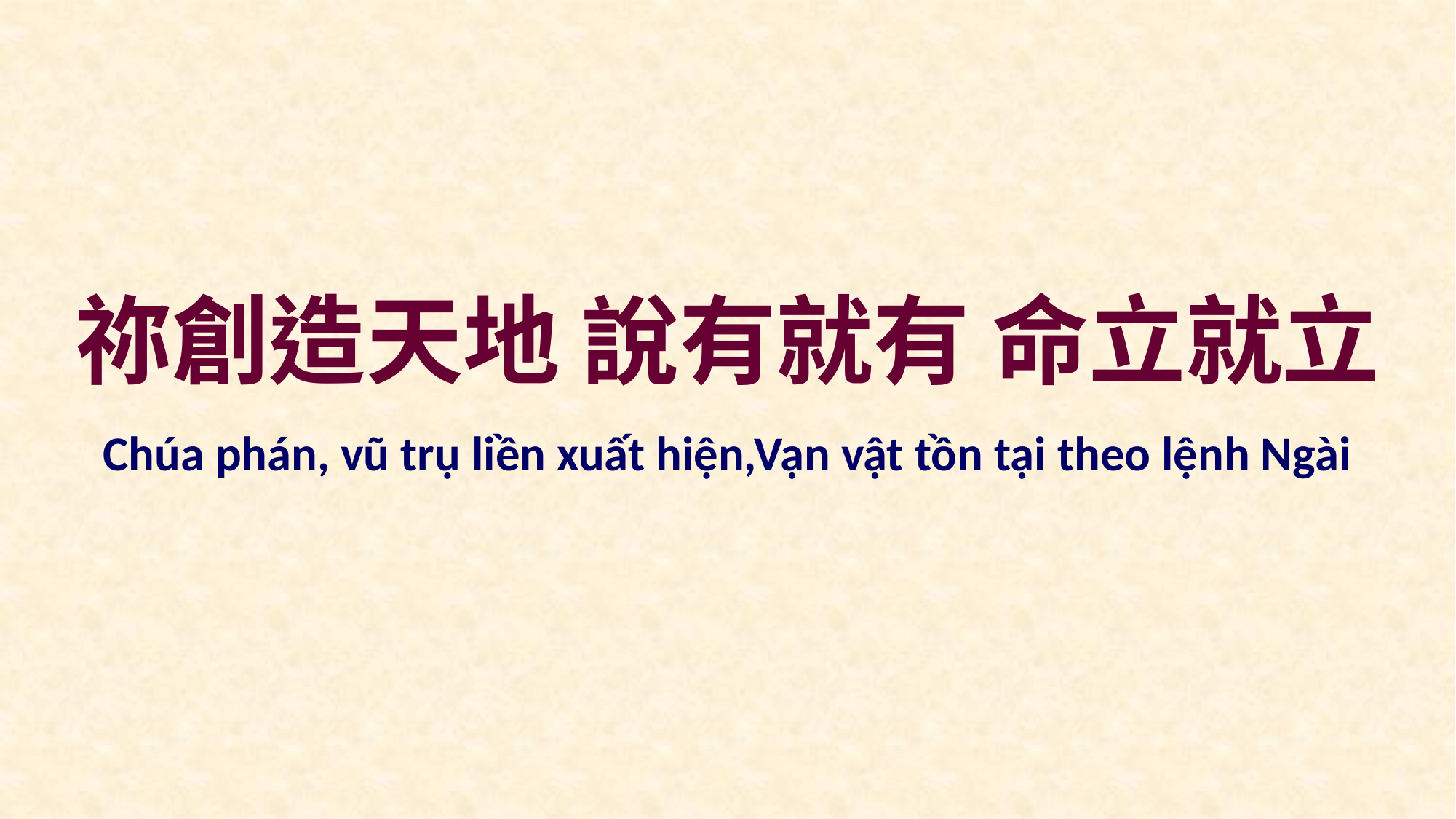

祢創造天地 說有就有 命立就立
Chúa phán, vũ trụ liền xuất hiện,Vạn vật tồn tại theo lệnh Ngài